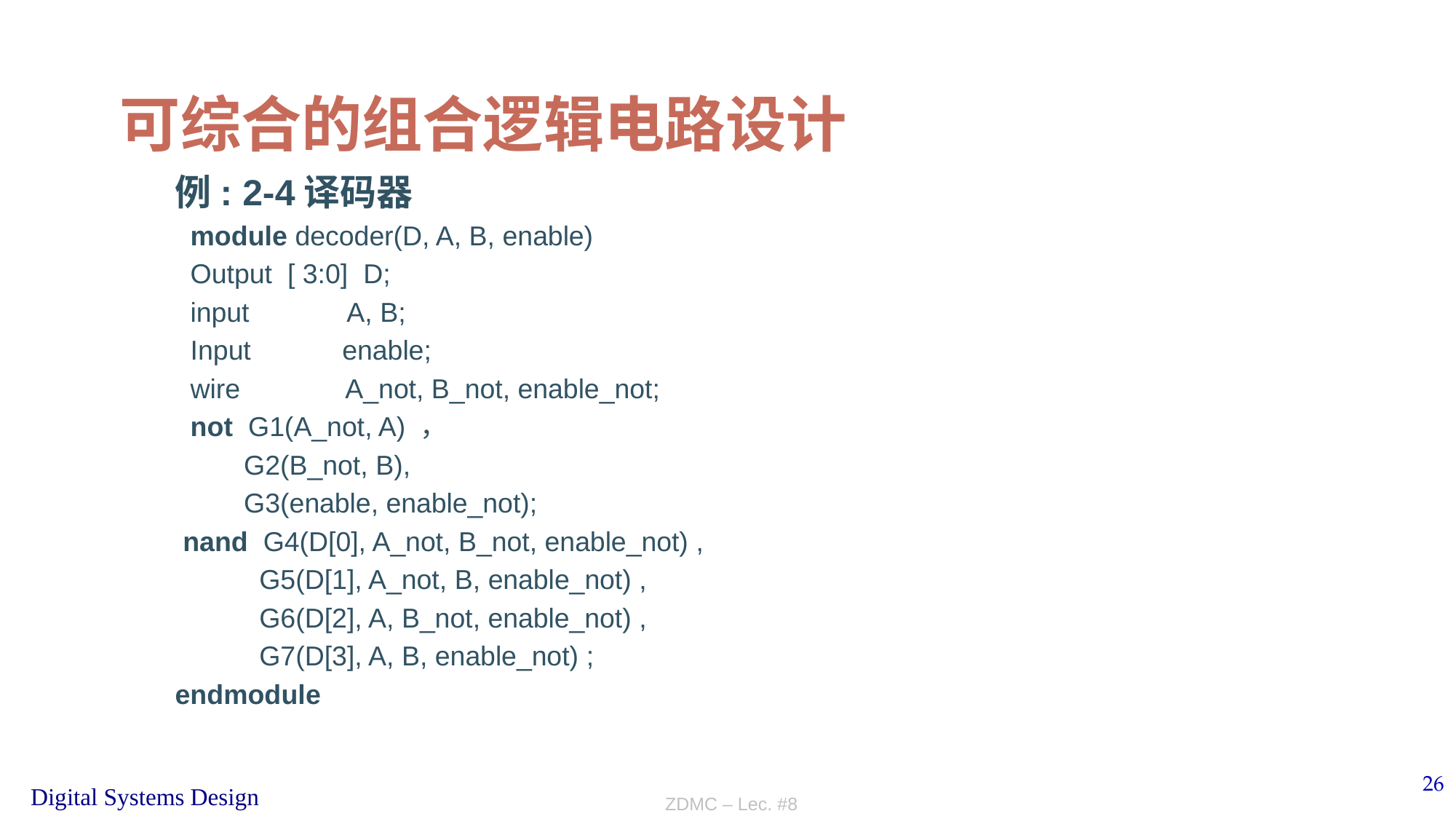

# 可综合的组合逻辑电路设计
例: 2-4译码器
  module decoder(D, A, B, enable)
  Output  [ 3:0]  D;
  input             A, B;
  Input            enable;
  wire              A_not, B_not, enable_not;
  not  G1(A_not, A) ，
         G2(B_not, B),
         G3(enable, enable_not);
 nand  G4(D[0], A_not, B_not, enable_not) ,
           G5(D[1], A_not, B, enable_not) ,
           G6(D[2], A, B_not, enable_not) ,
           G7(D[3], A, B, enable_not) ;
endmodule
ZDMC – Lec. #8
26